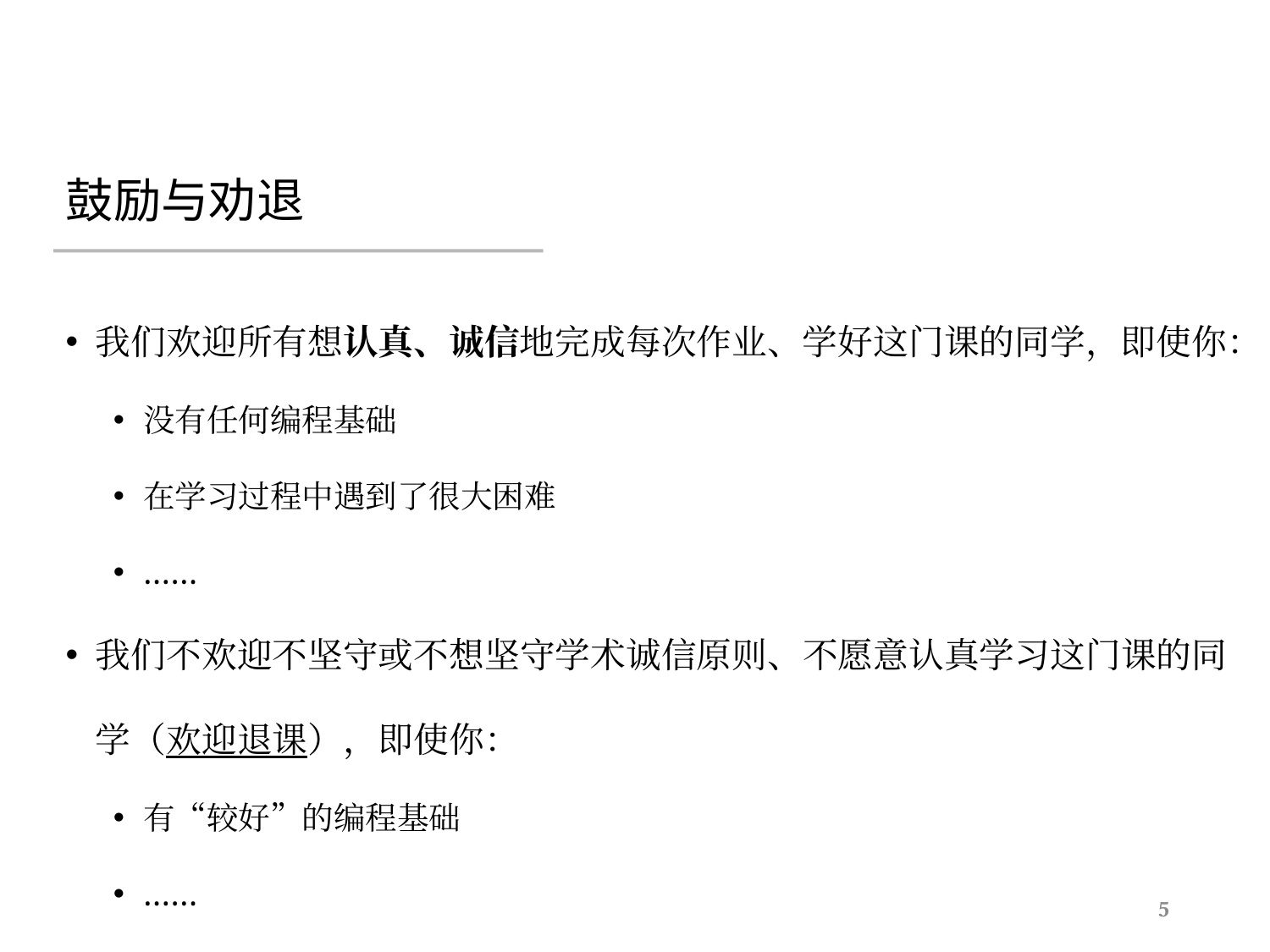

# 鼓励与劝退
我们欢迎所有想认真、诚信地完成每次作业、学好这门课的同学，即使你：
没有任何编程基础
在学习过程中遇到了很大困难
……
我们不欢迎不坚守或不想坚守学术诚信原则、不愿意认真学习这门课的同学（欢迎退课），即使你：
有“较好”的编程基础
……
5